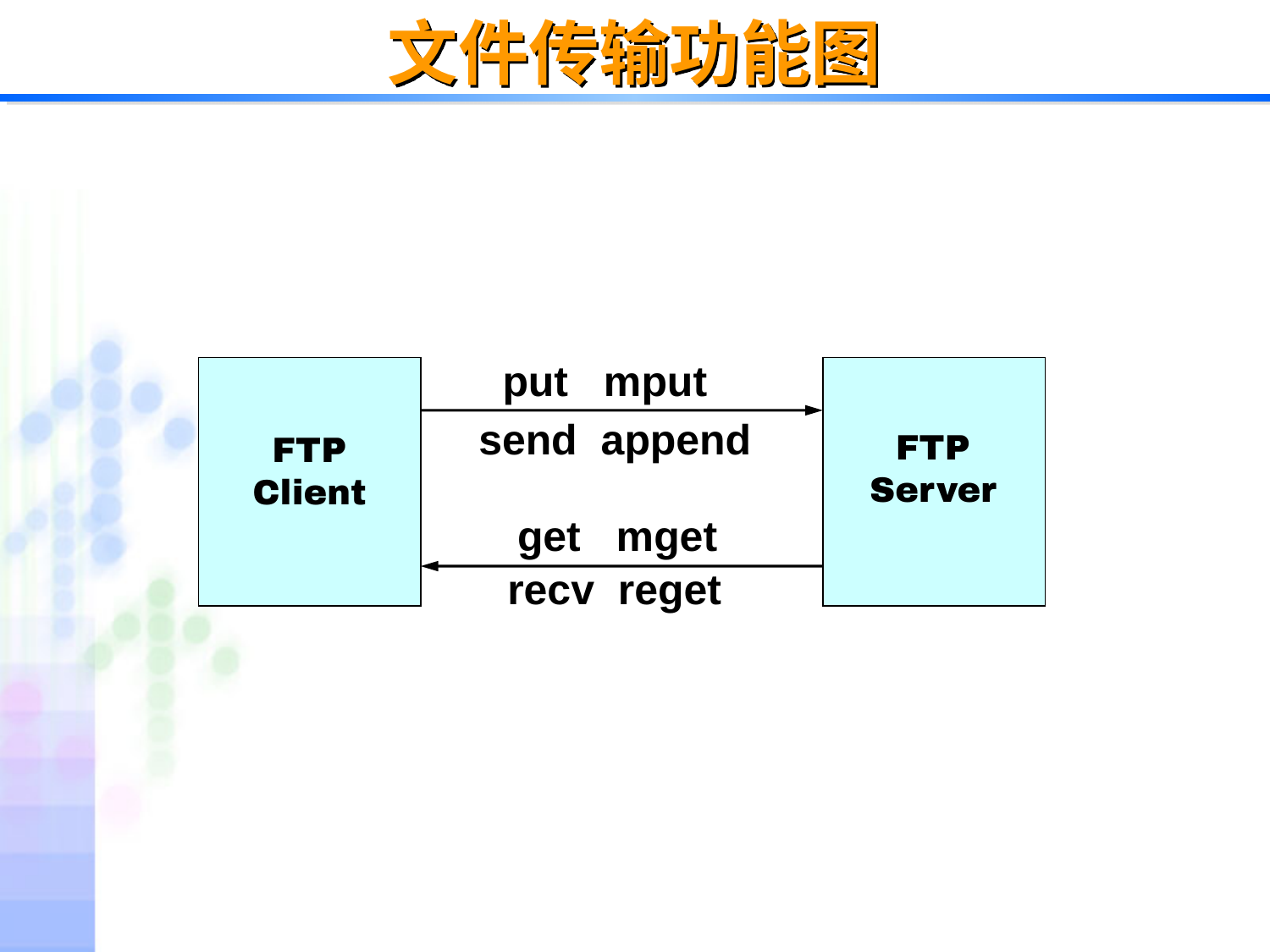

# 文件传输功能图
put   mput

send  append

FTP Server
FTP Client
get   mget
recv  reget